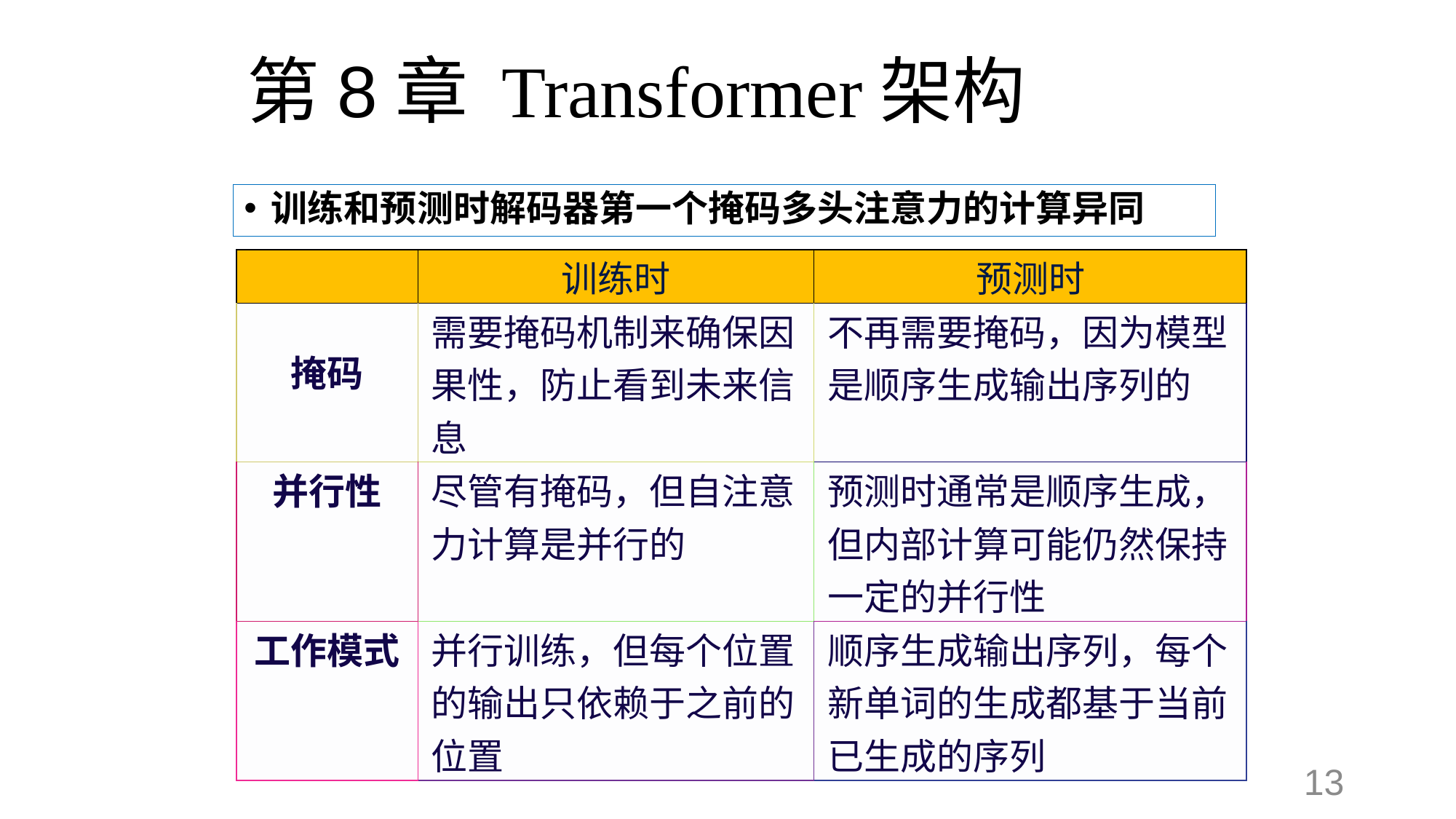

# 第8章 Transformer架构
训练和预测时解码器第一个掩码多头注意力的计算异同

|  | 训练时 | 预测时 |
| --- | --- | --- |
| 掩码 | 需要掩码机制来确保因果性，防止看到未来信息 | 不再需要掩码，因为模型是顺序生成输出序列的 |
| 并行性 | 尽管有掩码，但自注意力计算是并行的 | 预测时通常是顺序生成，但内部计算可能仍然保持一定的并行性 |
| 工作模式 | 并行训练，但每个位置的输出只依赖于之前的位置 | 顺序生成输出序列，每个新单词的生成都基于当前已生成的序列 |

13